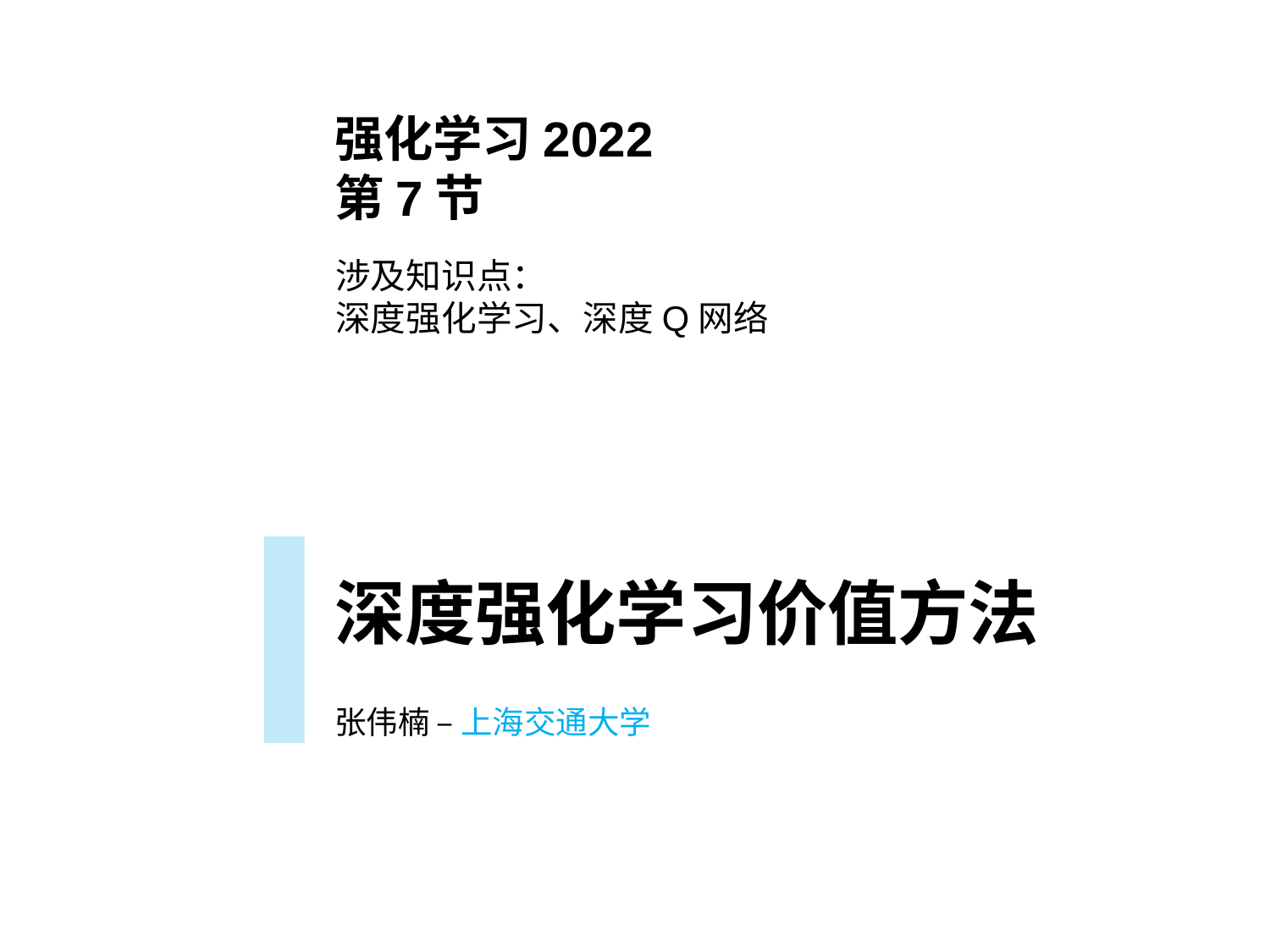

强化学习2022
第7节

涉及知识点：
深度强化学习、深度Q网络
深度强化学习价值方法
张伟楠 – 上海交通大学